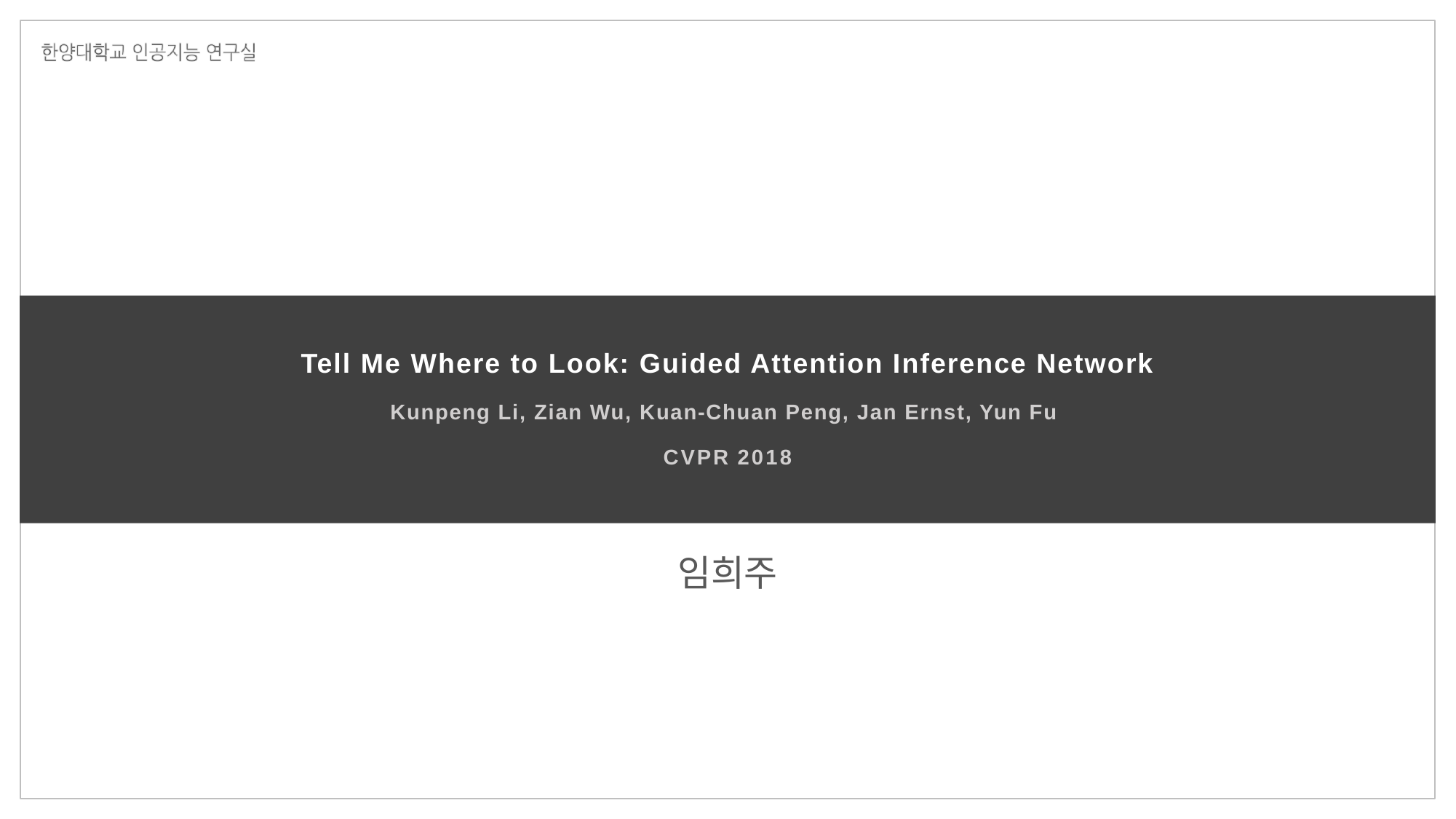

Tell Me Where to Look: Guided Attention Inference Network
Kunpeng Li, Zian Wu, Kuan-Chuan Peng, Jan Ernst, Yun Fu
CVPR 2018
임희주